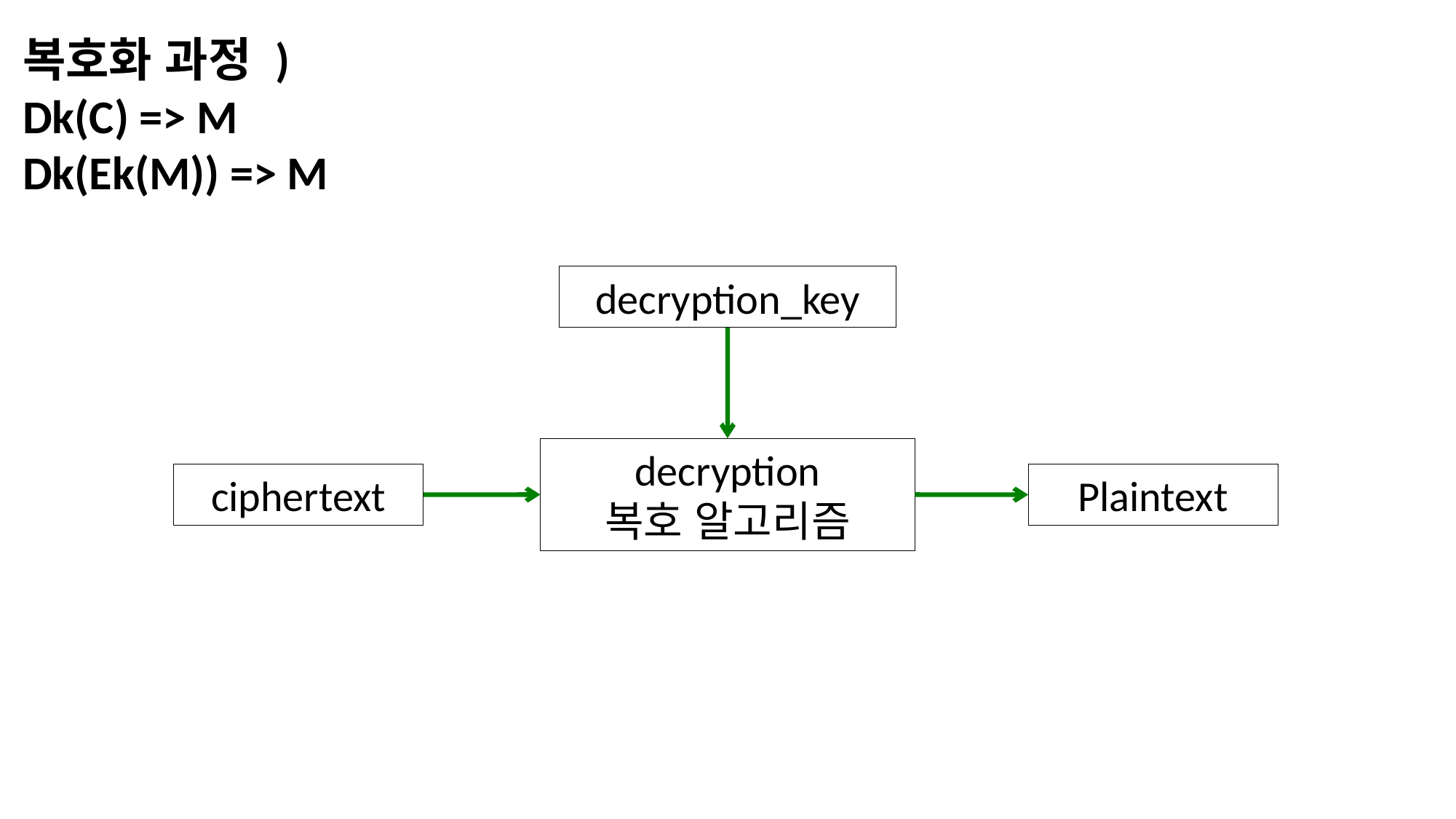

복호화 과정 )   Dk(C) => M
Dk(Ek(M)) => M
decryption_key
decryption
복호 알고리즘
ciphertext
Plaintext